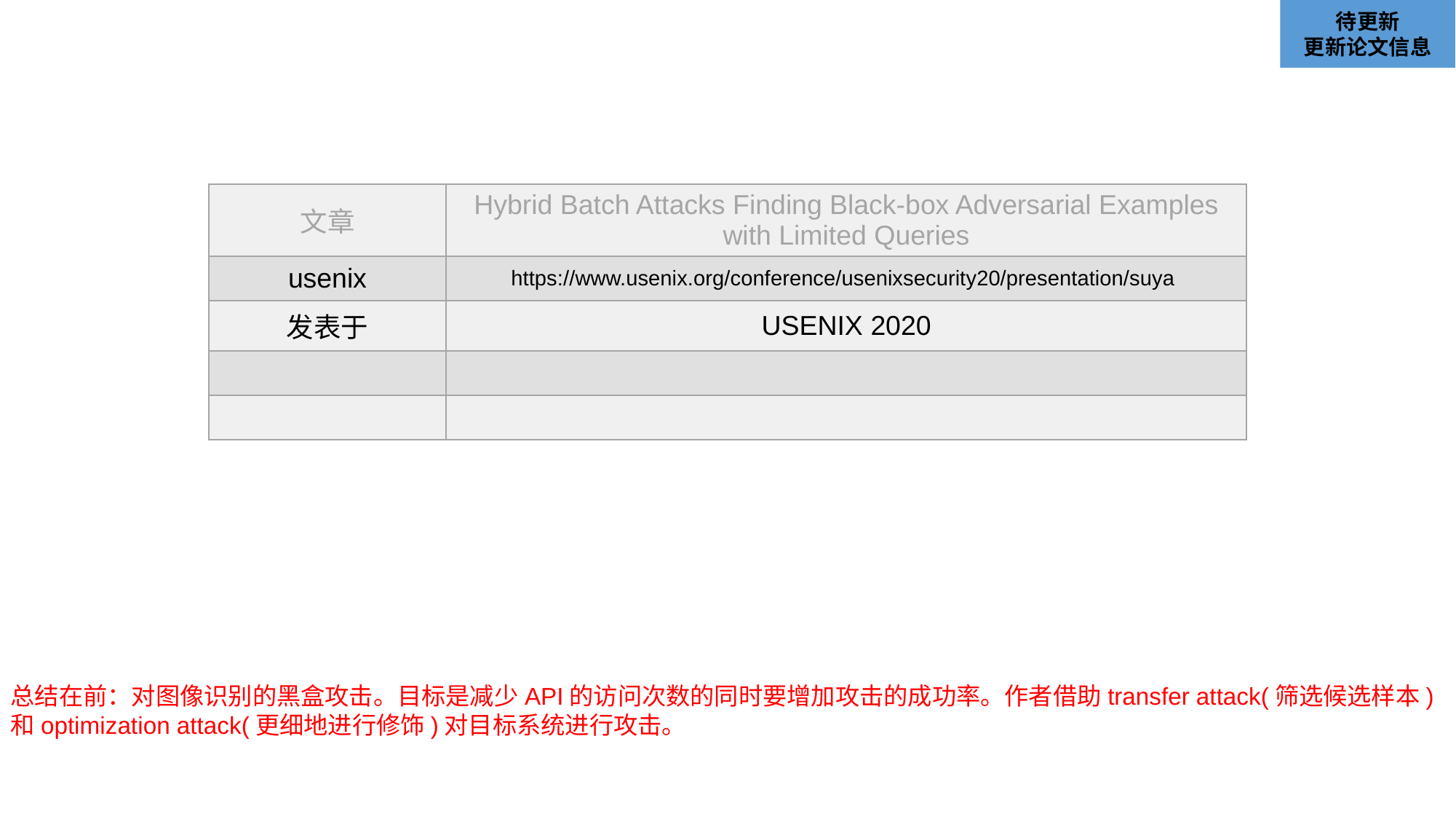

待更新
更新论文信息
| 文章 | Hybrid Batch Attacks Finding Black-box Adversarial Examples with Limited Queries |
| --- | --- |
| usenix | https://www.usenix.org/conference/usenixsecurity20/presentation/suya |
| 发表于 | USENIX 2020 |
|  |  |
|  |  |
总结在前：对图像识别的黑盒攻击。目标是减少API的访问次数的同时要增加攻击的成功率。作者借助transfer attack(筛选候选样本)和optimization attack(更细地进行修饰)对目标系统进行攻击。